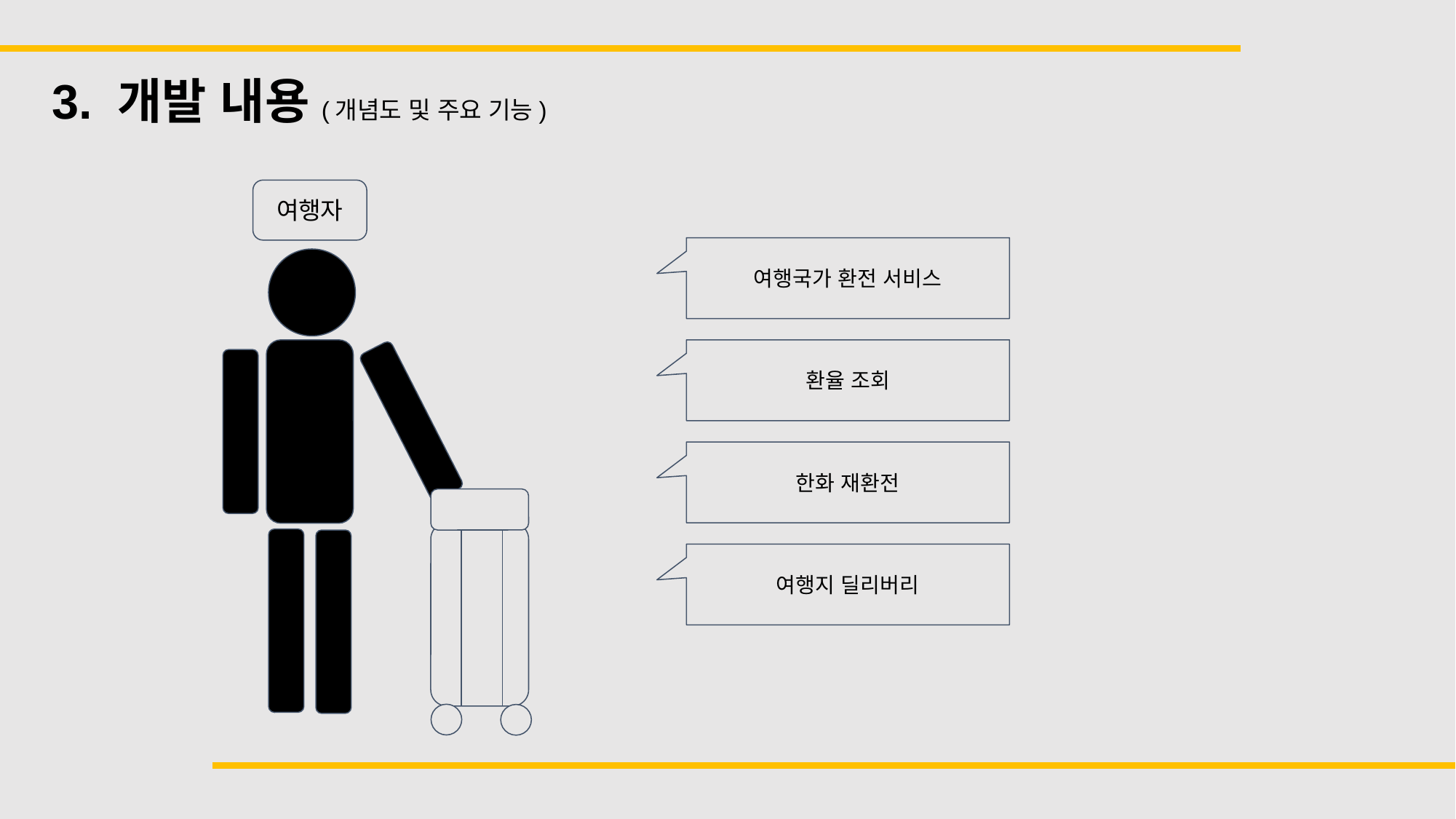

3. 개발 내용(개념도 및 주요 기능)
여행자
여행국가 환전 서비스

환율 조회

한화 재환전

여행지 딜리버리